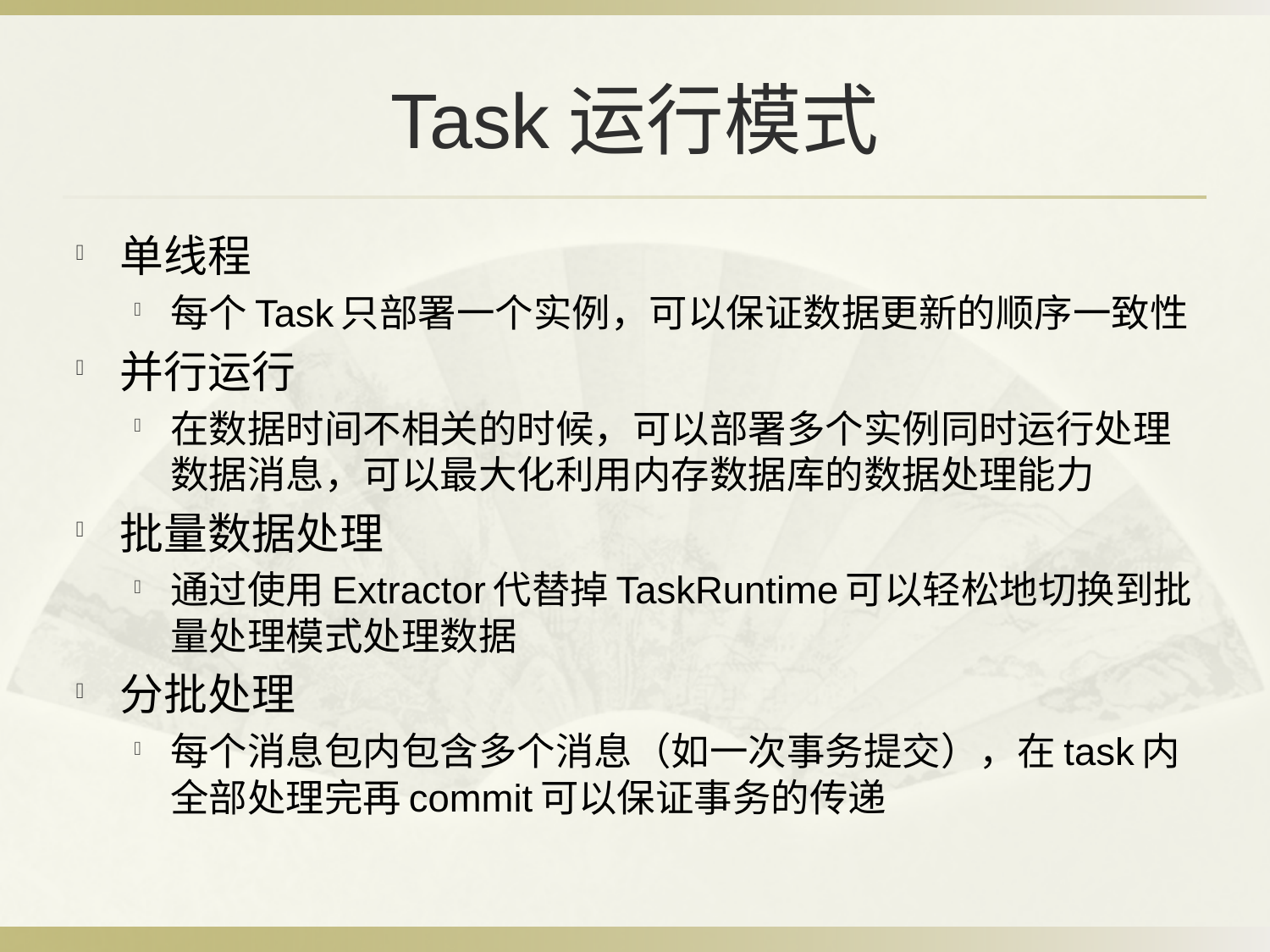

# Task运行模式
单线程
每个Task只部署一个实例，可以保证数据更新的顺序一致性
并行运行
在数据时间不相关的时候，可以部署多个实例同时运行处理数据消息，可以最大化利用内存数据库的数据处理能力
批量数据处理
通过使用Extractor代替掉TaskRuntime可以轻松地切换到批量处理模式处理数据
分批处理
每个消息包内包含多个消息（如一次事务提交），在task内全部处理完再commit可以保证事务的传递